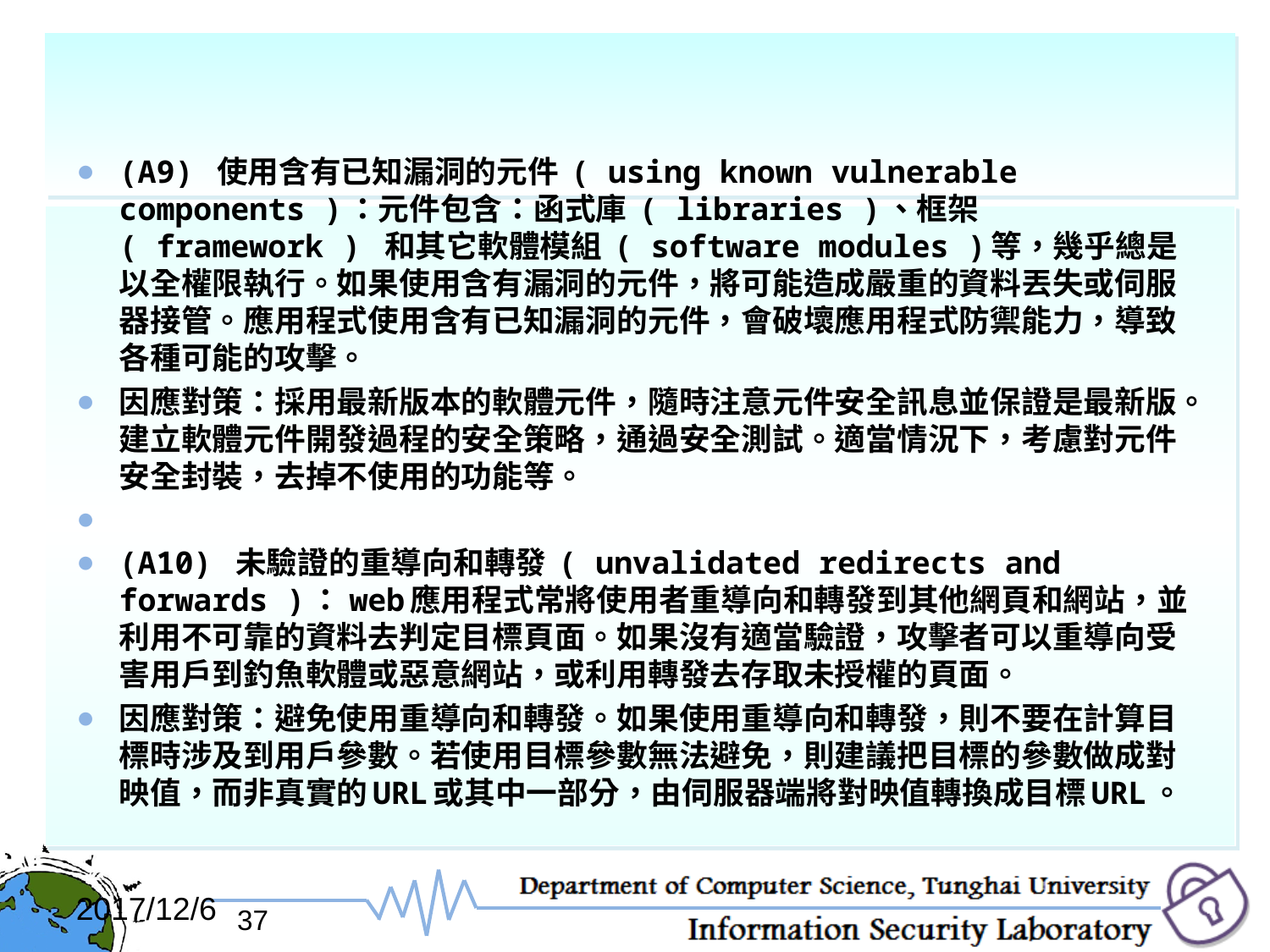

(A9) 使用含有已知漏洞的元件 ( using known vulnerable components )：元件包含：函式庫 ( libraries )、框架 ( framework ) 和其它軟體模組 ( software modules )等，幾乎總是以全權限執行。如果使用含有漏洞的元件，將可能造成嚴重的資料丟失或伺服器接管。應用程式使用含有已知漏洞的元件，會破壞應用程式防禦能力，導致各種可能的攻擊。
因應對策：採用最新版本的軟體元件，隨時注意元件安全訊息並保證是最新版。建立軟體元件開發過程的安全策略，通過安全測試。適當情況下，考慮對元件安全封裝，去掉不使用的功能等。

(A10) 未驗證的重導向和轉發 ( unvalidated redirects and forwards )： web應用程式常將使用者重導向和轉發到其他網頁和網站，並利用不可靠的資料去判定目標頁面。如果沒有適當驗證，攻擊者可以重導向受害用戶到釣魚軟體或惡意網站，或利用轉發去存取未授權的頁面。
因應對策：避免使用重導向和轉發。如果使用重導向和轉發，則不要在計算目標時涉及到用戶參數。若使用目標參數無法避免，則建議把目標的參數做成對映值，而非真實的URL或其中一部分，由伺服器端將對映值轉換成目標URL。
2017/12/6
37